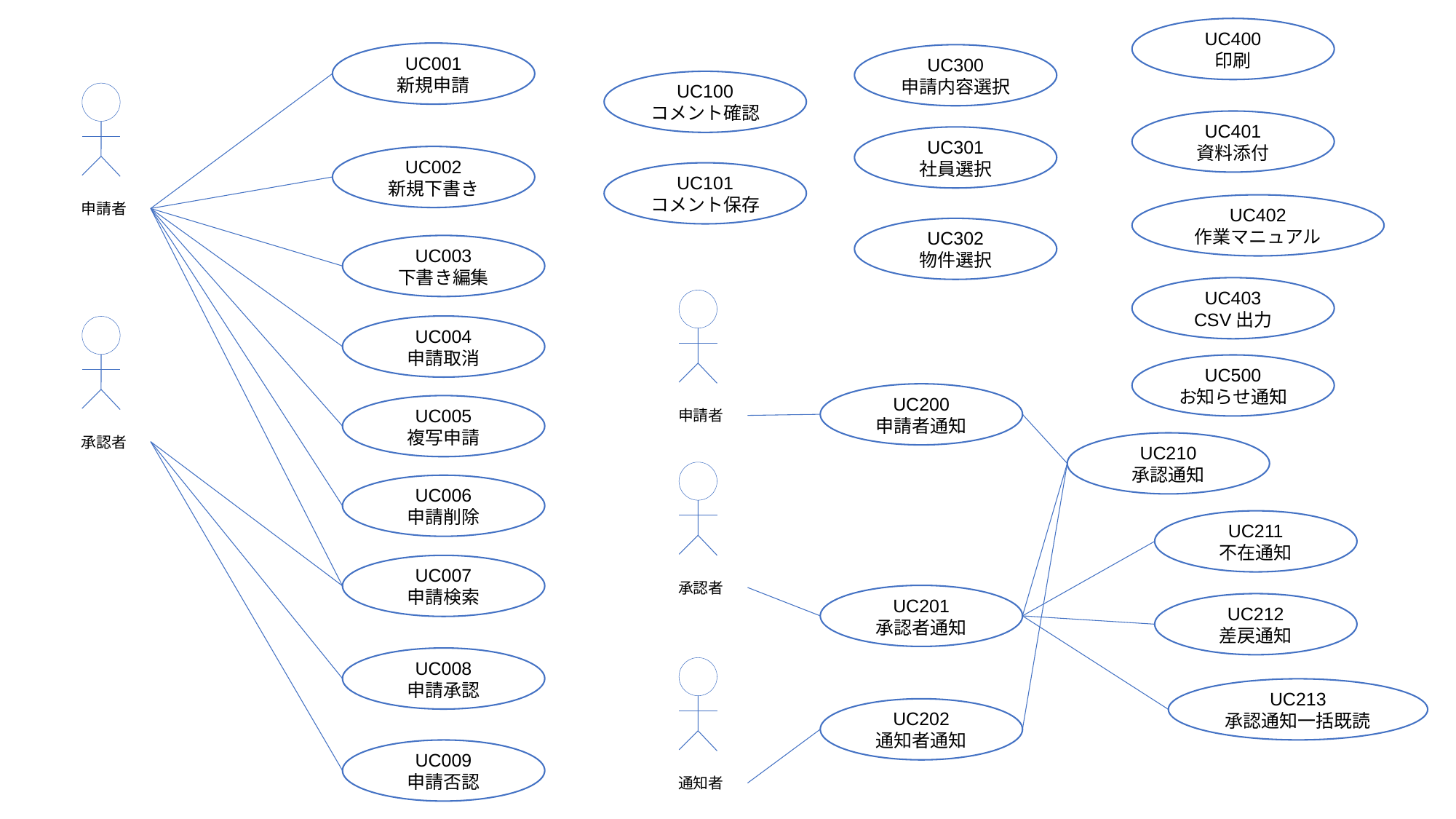

UC400
印刷
UC001
新規申請
UC300
申請内容選択
UC100
コメント確認

UC401
資料添付
UC301
社員選択
UC002
新規下書き
UC101
コメント保存
申請者
UC402
作業マニュアル
UC302
物件選択
UC003
下書き編集
UC403
CSV出力

UC004
申請取消

UC500
お知らせ通知
UC200
申請者通知
UC005
複写申請
申請者
承認者
UC210
承認通知

UC006
申請削除
UC211
不在通知
UC007
申請検索
承認者
UC201
承認者通知
UC212
差戻通知
UC008
申請承認

UC213
承認通知一括既読
UC202
通知者通知
UC009
申請否認
通知者